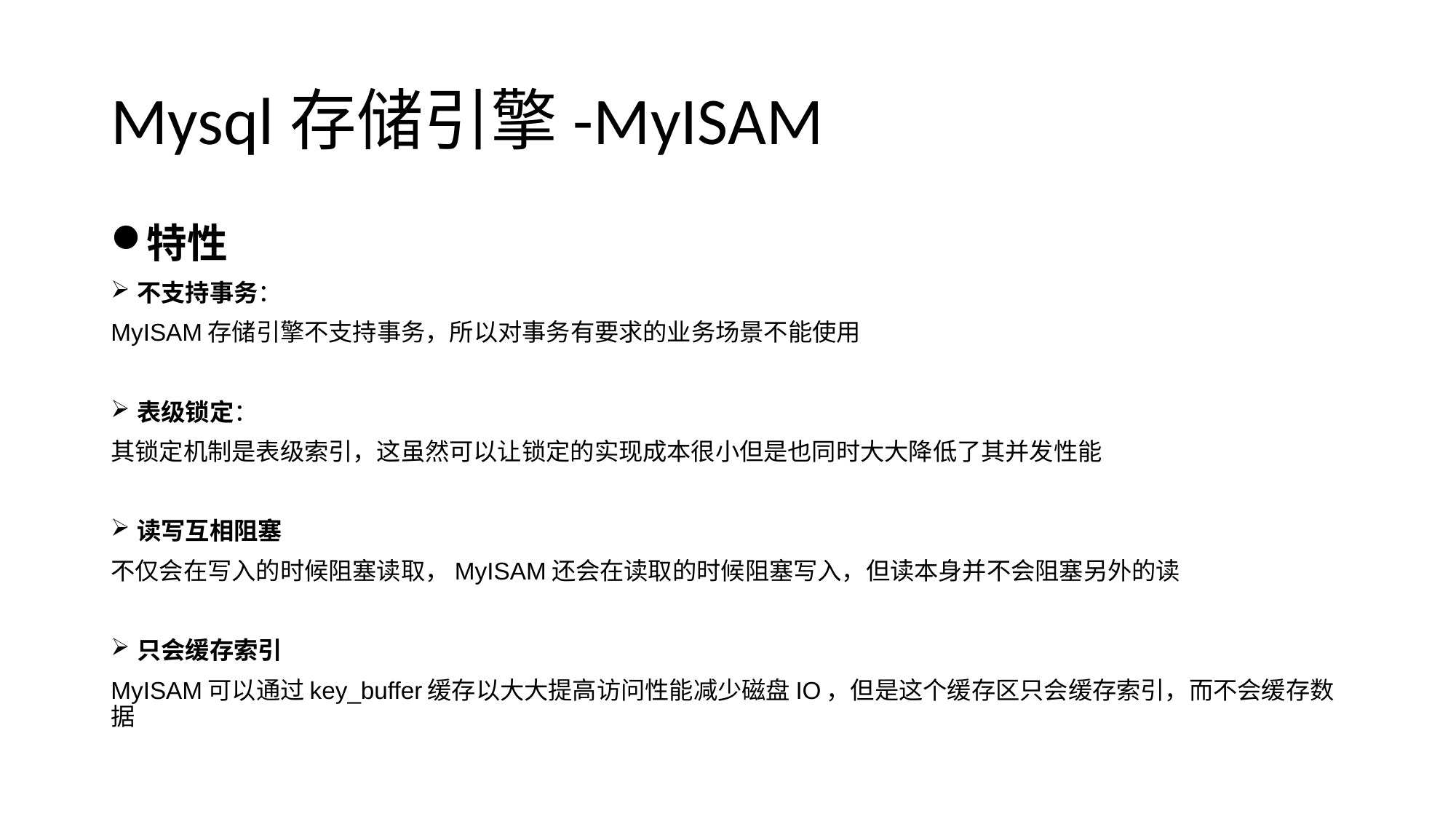

# Mysql存储引擎-MyISAM
特性
不支持事务：
MyISAM存储引擎不支持事务，所以对事务有要求的业务场景不能使用

表级锁定：
其锁定机制是表级索引，这虽然可以让锁定的实现成本很小但是也同时大大降低了其并发性能

读写互相阻塞
不仅会在写入的时候阻塞读取，MyISAM还会在读取的时候阻塞写入，但读本身并不会阻塞另外的读

只会缓存索引
MyISAM可以通过key_buffer缓存以大大提高访问性能减少磁盘IO，但是这个缓存区只会缓存索引，而不会缓存数据